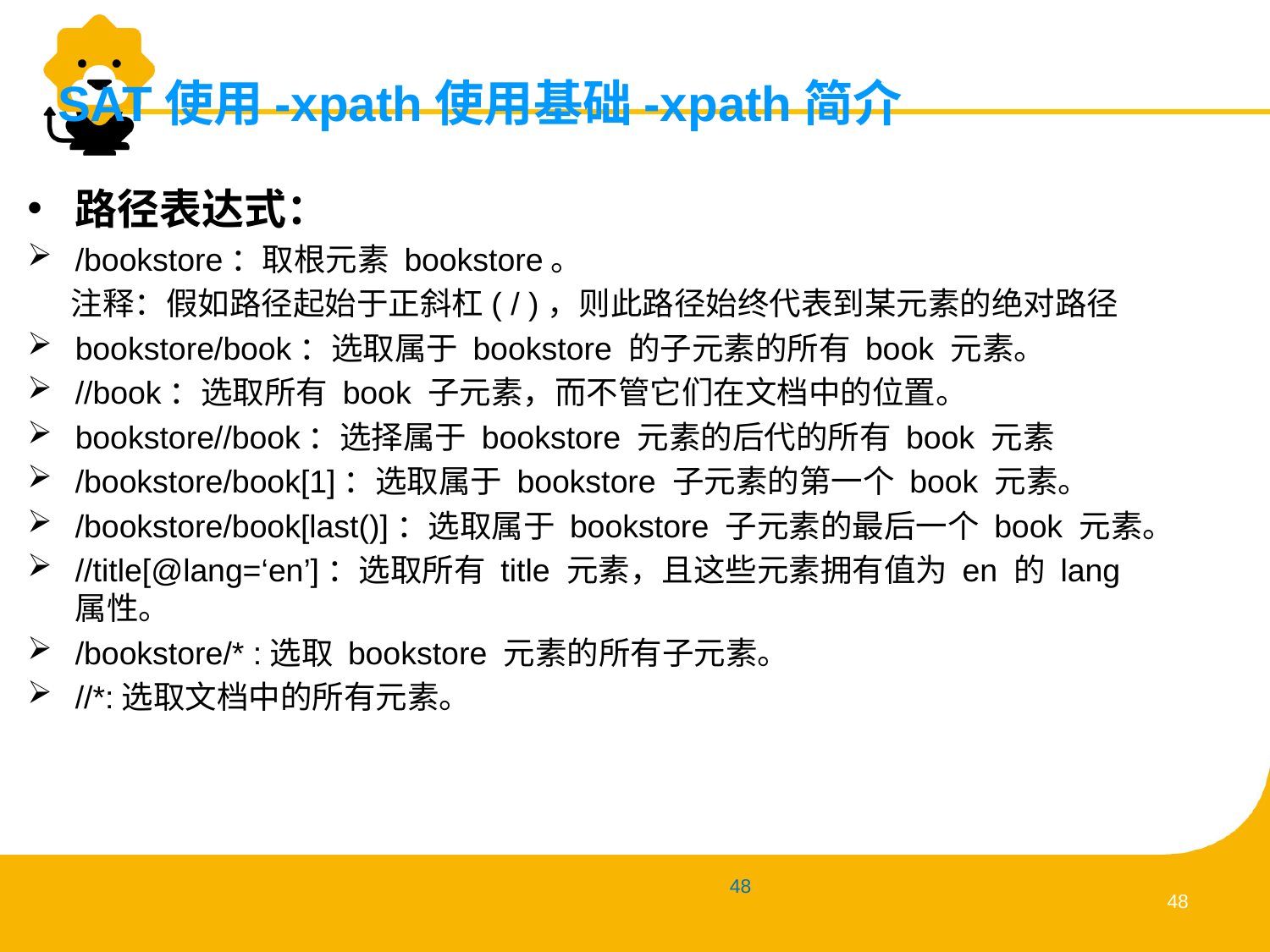

# SAT使用-xpath使用基础-xpath简介
路径表达式：
/bookstore：取根元素 bookstore。
     注释：假如路径起始于正斜杠( / )，则此路径始终代表到某元素的绝对路径
bookstore/book：选取属于 bookstore 的子元素的所有 book 元素。
//book：选取所有 book 子元素，而不管它们在文档中的位置。
bookstore//book：选择属于 bookstore 元素的后代的所有 book 元素
/bookstore/book[1]：选取属于 bookstore 子元素的第一个 book 元素。
/bookstore/book[last()]：选取属于 bookstore 子元素的最后一个 book 元素。
//title[@lang=‘en’]：选取所有 title 元素，且这些元素拥有值为 en 的 lang 属性。
/bookstore/* :选取 bookstore 元素的所有子元素。
//*:选取文档中的所有元素。

48